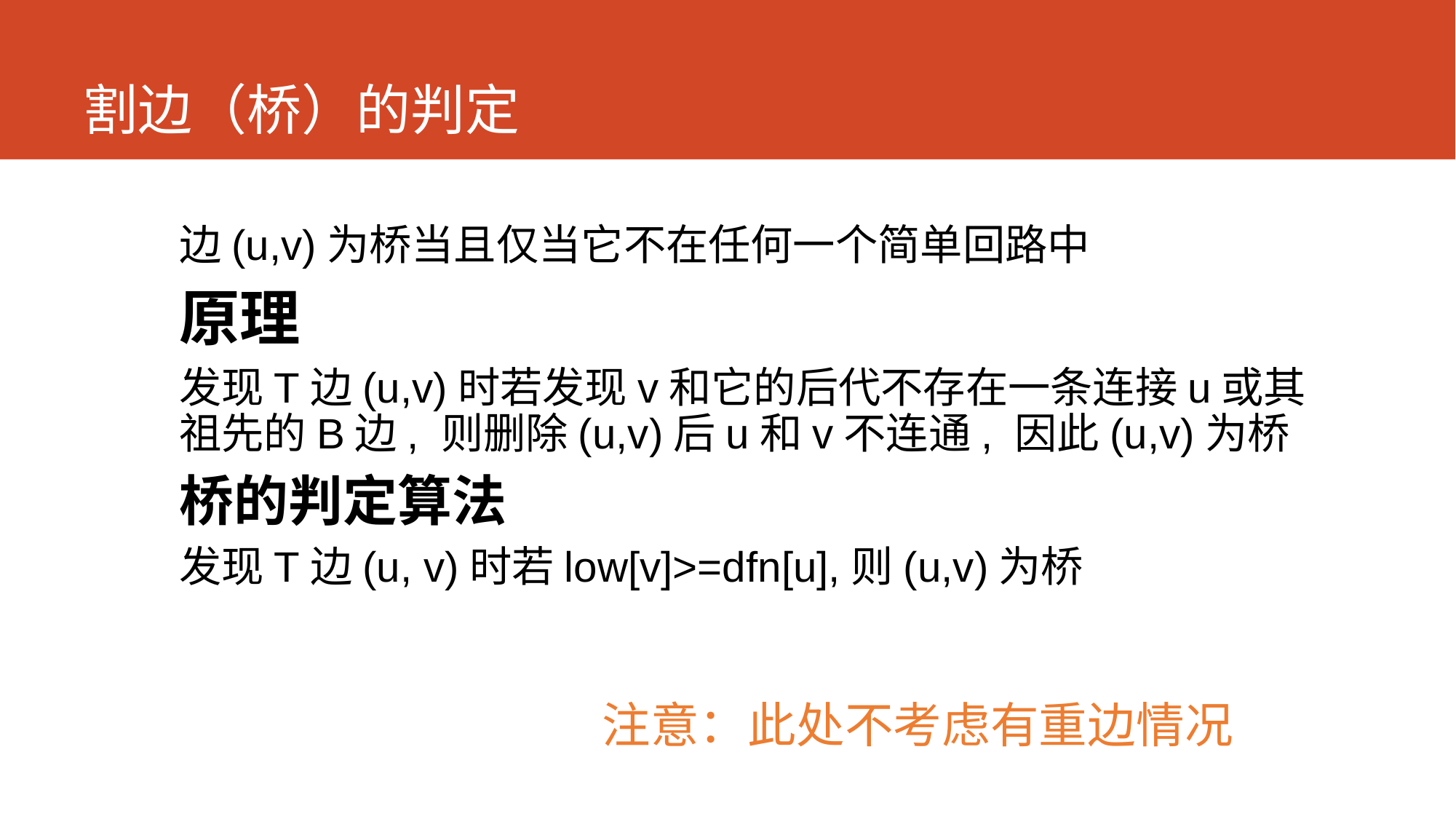

# 割边（桥）的判定
边(u,v)为桥当且仅当它不在任何一个简单回路中
原理
发现T边(u,v)时若发现v和它的后代不存在一条连接u或其祖先的B边, 则删除(u,v)后u和v不连通, 因此(u,v)为桥
桥的判定算法
发现T边(u, v)时若low[v]>=dfn[u],则(u,v)为桥
注意：此处不考虑有重边情况